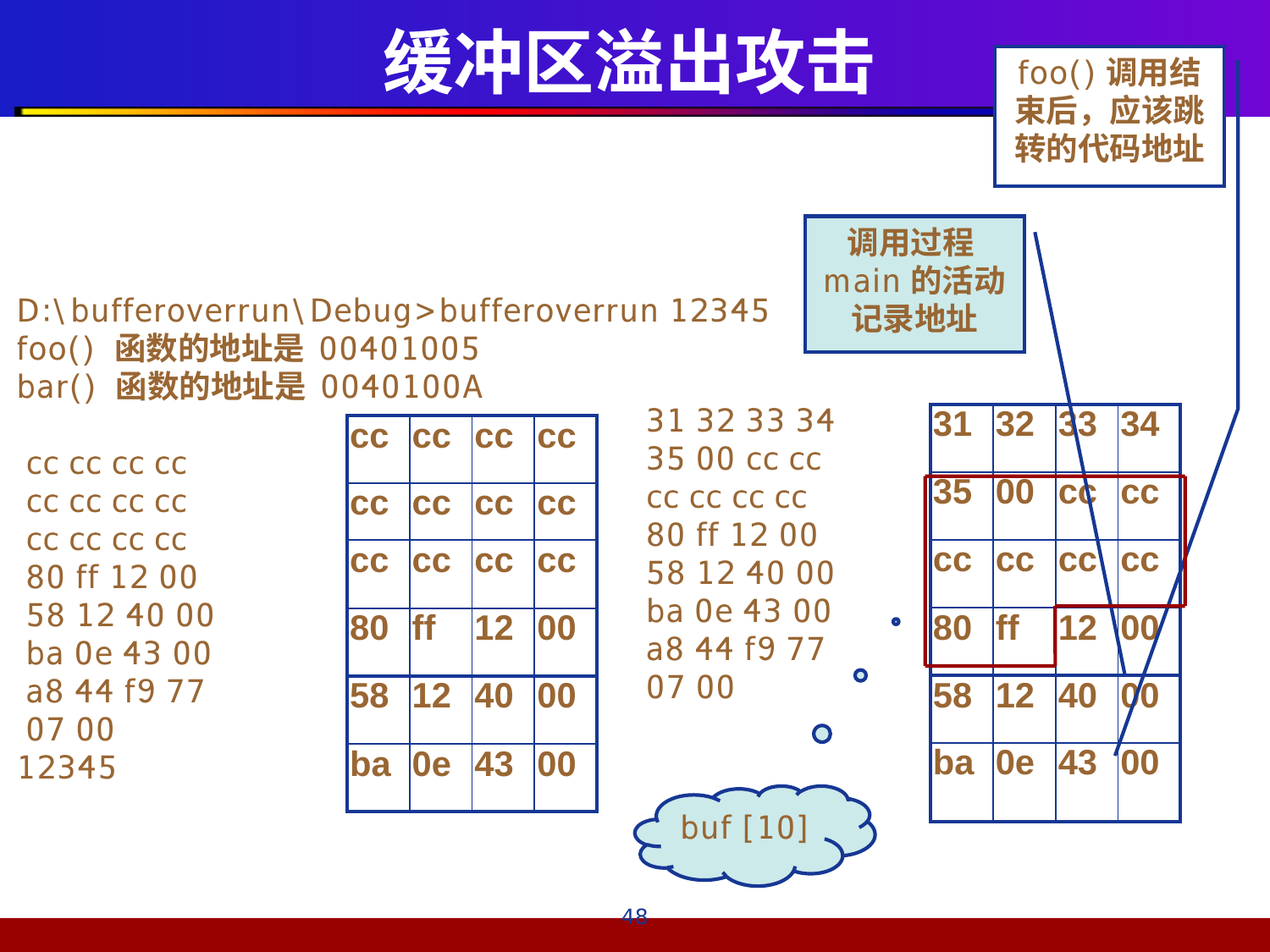

# 缓冲区溢出攻击
foo()调用结束后，应该跳转的代码地址
调用过程main的活动记录地址

D:\bufferoverrun\Debug>bufferoverrun 12345
foo() 函数的地址是 00401005
bar() 函数的地址是 0040100A

 cc cc cc cc
 cc cc cc cc
 cc cc cc cc
 80 ff 12 00
 58 12 40 00
 ba 0e 43 00
 a8 44 f9 77
 07 00
12345

 31 32 33 34
 35 00 cc cc
 cc cc cc cc
 80 ff 12 00
 58 12 40 00
 ba 0e 43 00
 a8 44 f9 77
 07 00

| 31 | 32 | 33 | 34 |
| --- | --- | --- | --- |
| 35 | 00 | cc | cc |
| cc | cc | cc | cc |
| 80 | ff | 12 | 00 |
| 58 | 12 | 40 | 00 |
| ba | 0e | 43 | 00 |
| cc | cc | cc | cc |
| --- | --- | --- | --- |
| cc | cc | cc | cc |
| cc | cc | cc | cc |
| 80 | ff | 12 | 00 |
| 58 | 12 | 40 | 00 |
| ba | 0e | 43 | 00 |

buf [10]
48